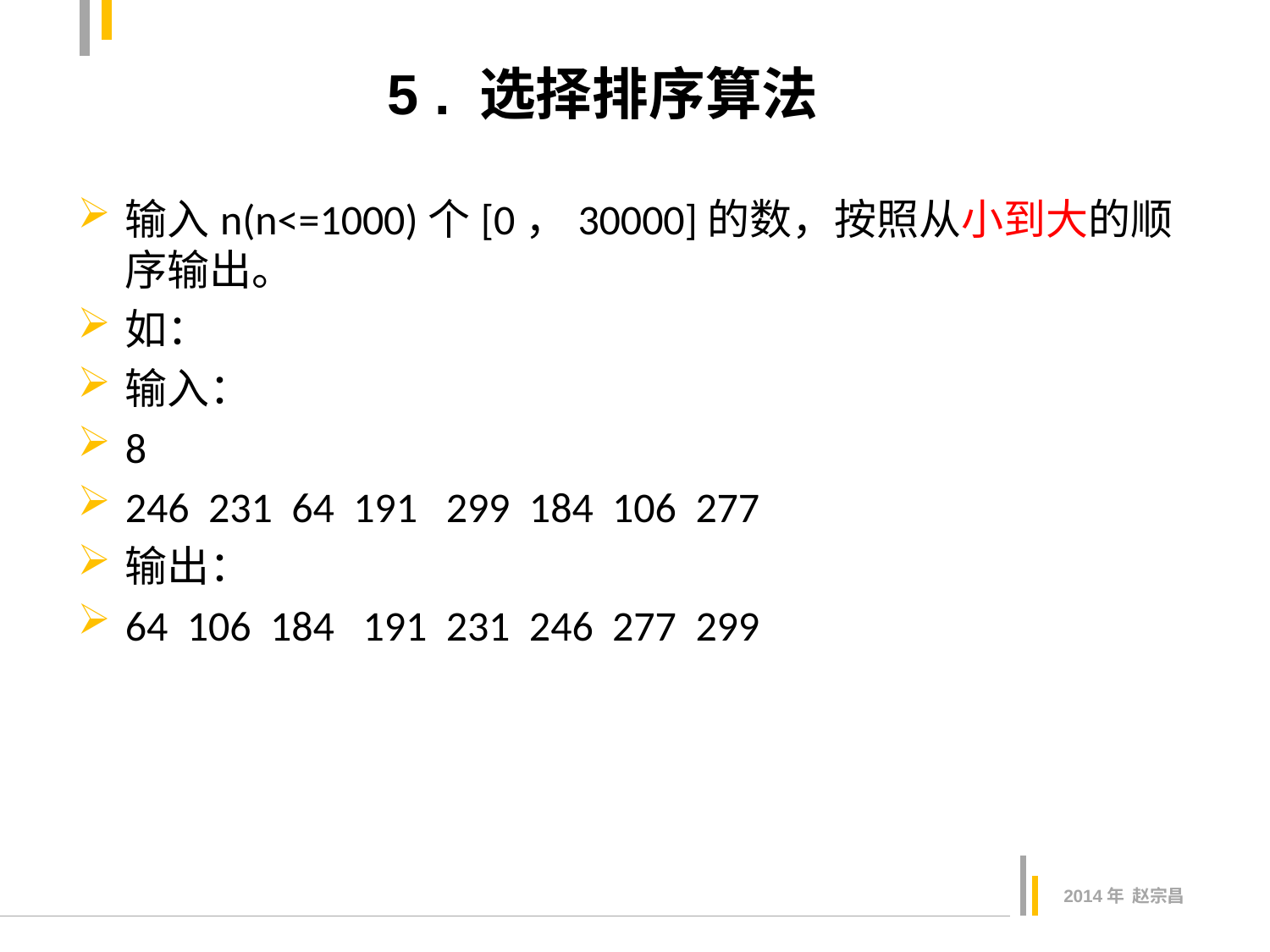

# 5 . 选择排序算法
输入n(n<=1000)个[0，30000]的数，按照从小到大的顺序输出。
如：
输入：
8
246  231  64  191   299  184  106  277
输出：
64  106  184   191  231  246  277  299